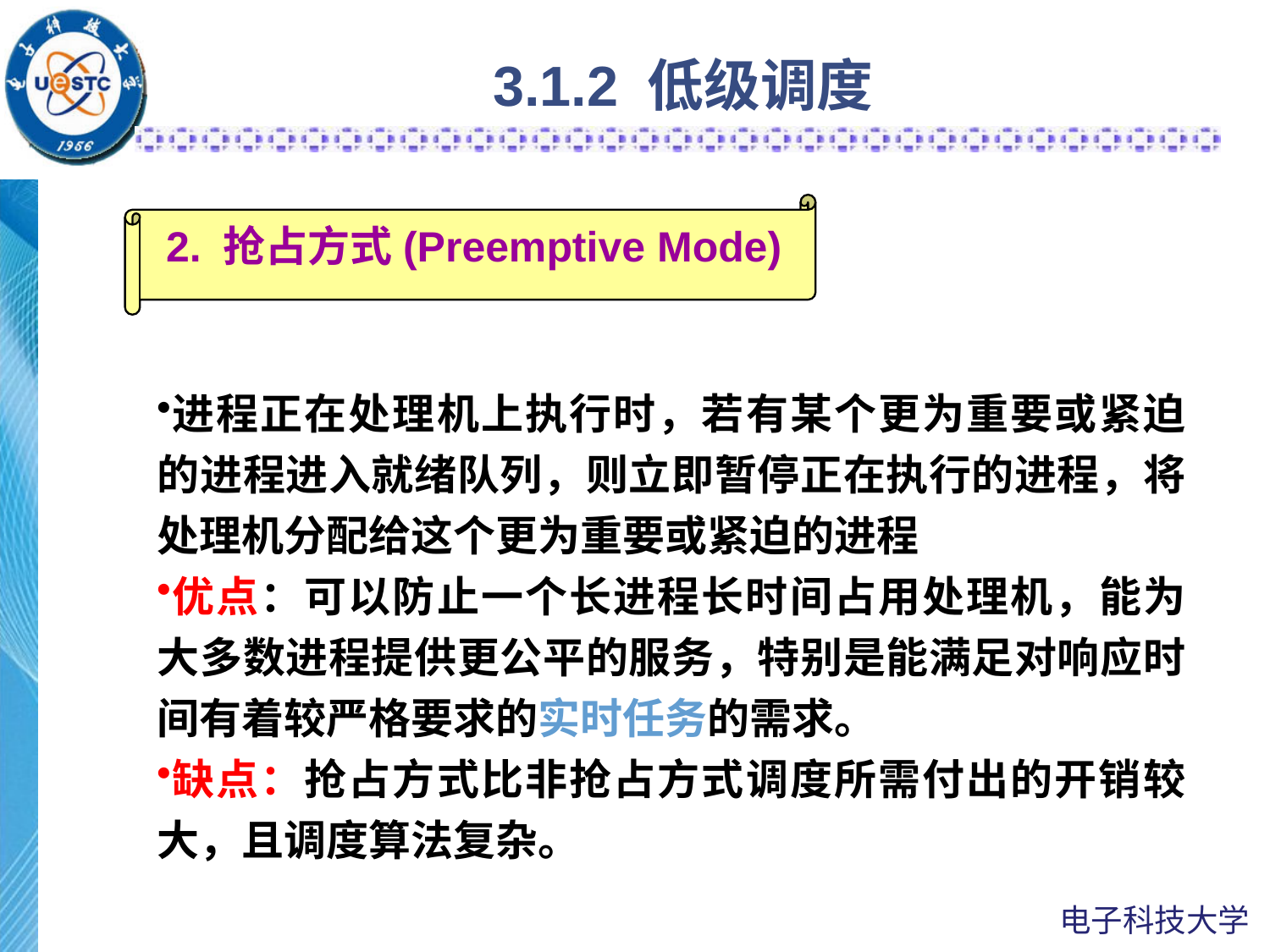

# 3.1.2 低级调度
2. 抢占方式(Preemptive Mode)

进程正在处理机上执行时，若有某个更为重要或紧迫的进程进入就绪队列，则立即暂停正在执行的进程，将处理机分配给这个更为重要或紧迫的进程
优点：可以防止一个长进程长时间占用处理机，能为大多数进程提供更公平的服务，特别是能满足对响应时间有着较严格要求的实时任务的需求。
缺点：抢占方式比非抢占方式调度所需付出的开销较大，且调度算法复杂。